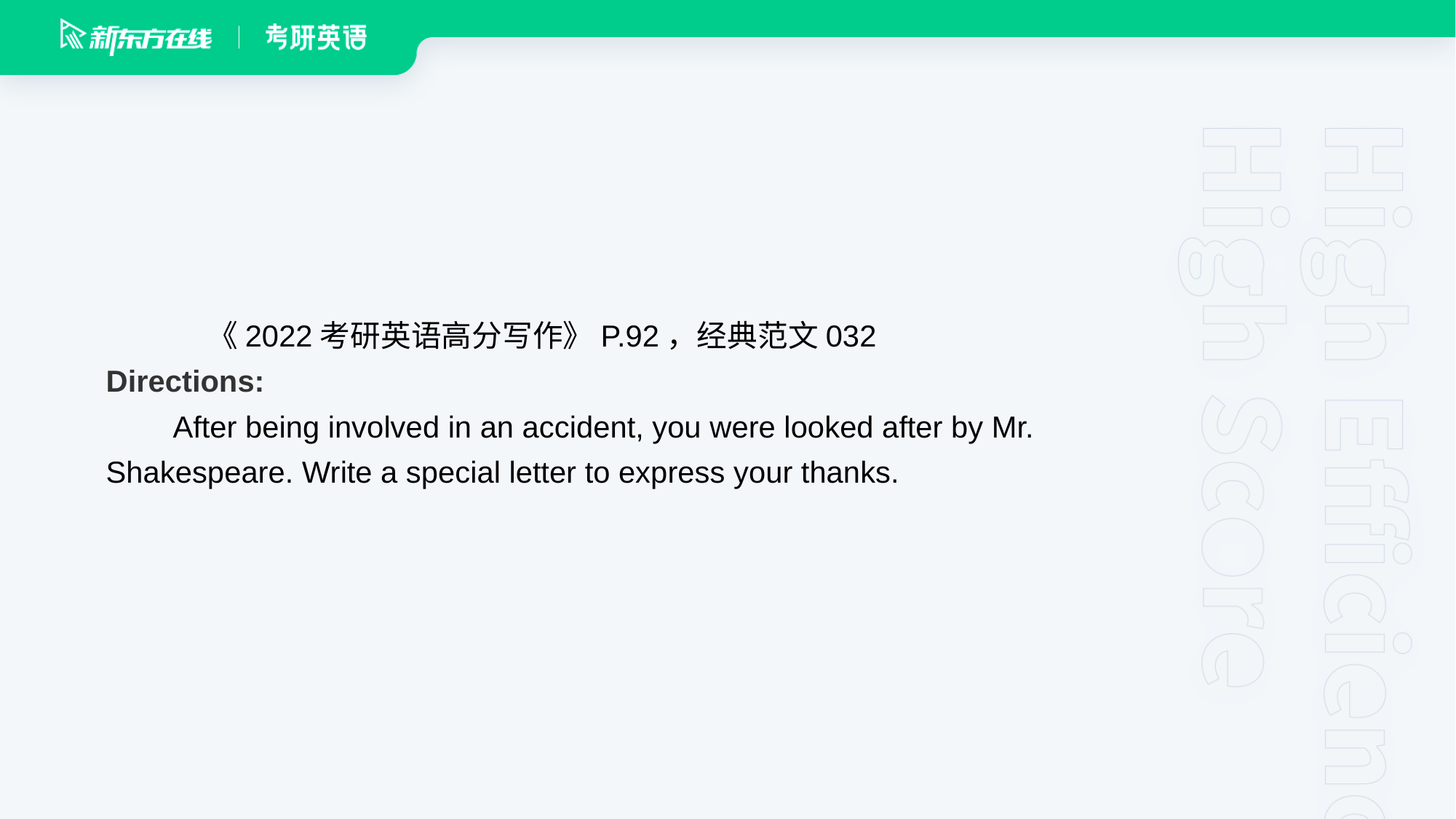

《2022考研英语高分写作》P.92，经典范文032

Directions:

        After being involved in an accident, you were looked after by Mr.

Shakespeare. Write a special letter to express your thanks.